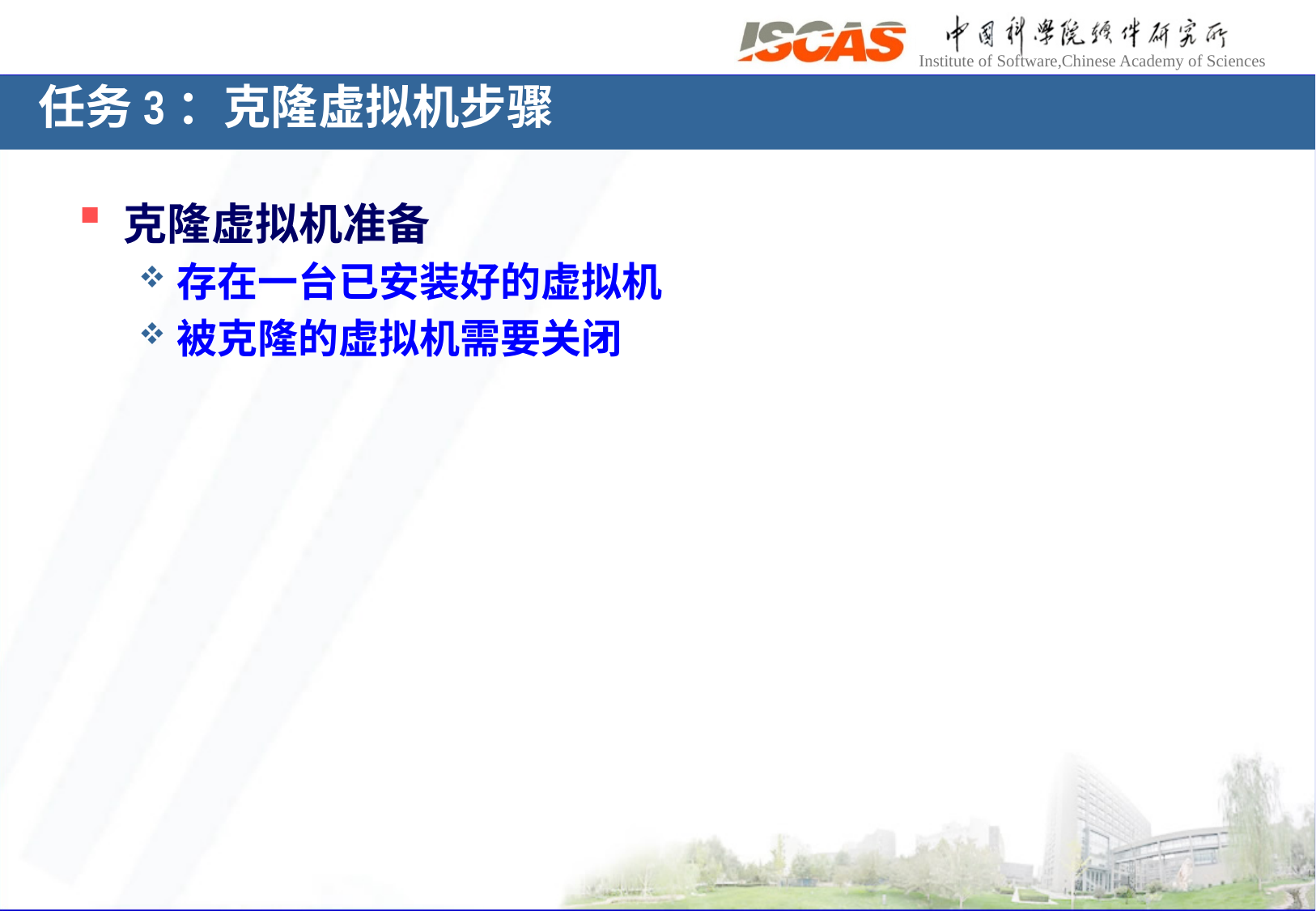

任务3：克隆虚拟机步骤
克隆虚拟机准备
存在一台已安装好的虚拟机
被克隆的虚拟机需要关闭